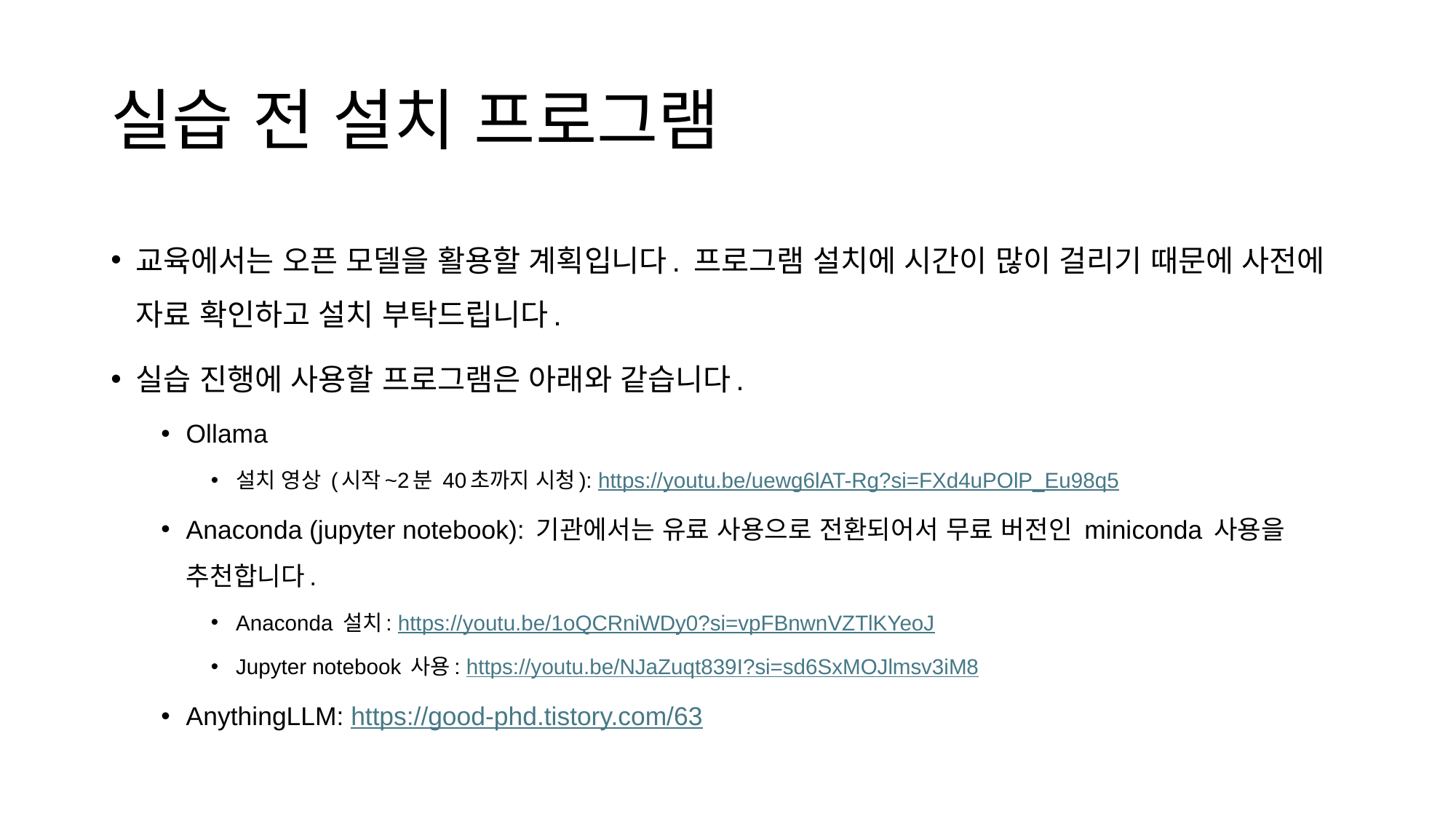

# 실습 전 설치 프로그램
교육에서는 오픈 모델을 활용할 계획입니다. 프로그램 설치에 시간이 많이 걸리기 때문에 사전에 자료 확인하고 설치 부탁드립니다.
실습 진행에 사용할 프로그램은 아래와 같습니다.
Ollama
설치 영상 (시작~2분 40초까지 시청): https://youtu.be/uewg6lAT-Rg?si=FXd4uPOlP_Eu98q5
Anaconda (jupyter notebook): 기관에서는 유료 사용으로 전환되어서 무료 버전인 miniconda 사용을 추천합니다.
Anaconda 설치: https://youtu.be/1oQCRniWDy0?si=vpFBnwnVZTlKYeoJ
Jupyter notebook 사용: https://youtu.be/NJaZuqt839I?si=sd6SxMOJlmsv3iM8
AnythingLLM: https://good-phd.tistory.com/63